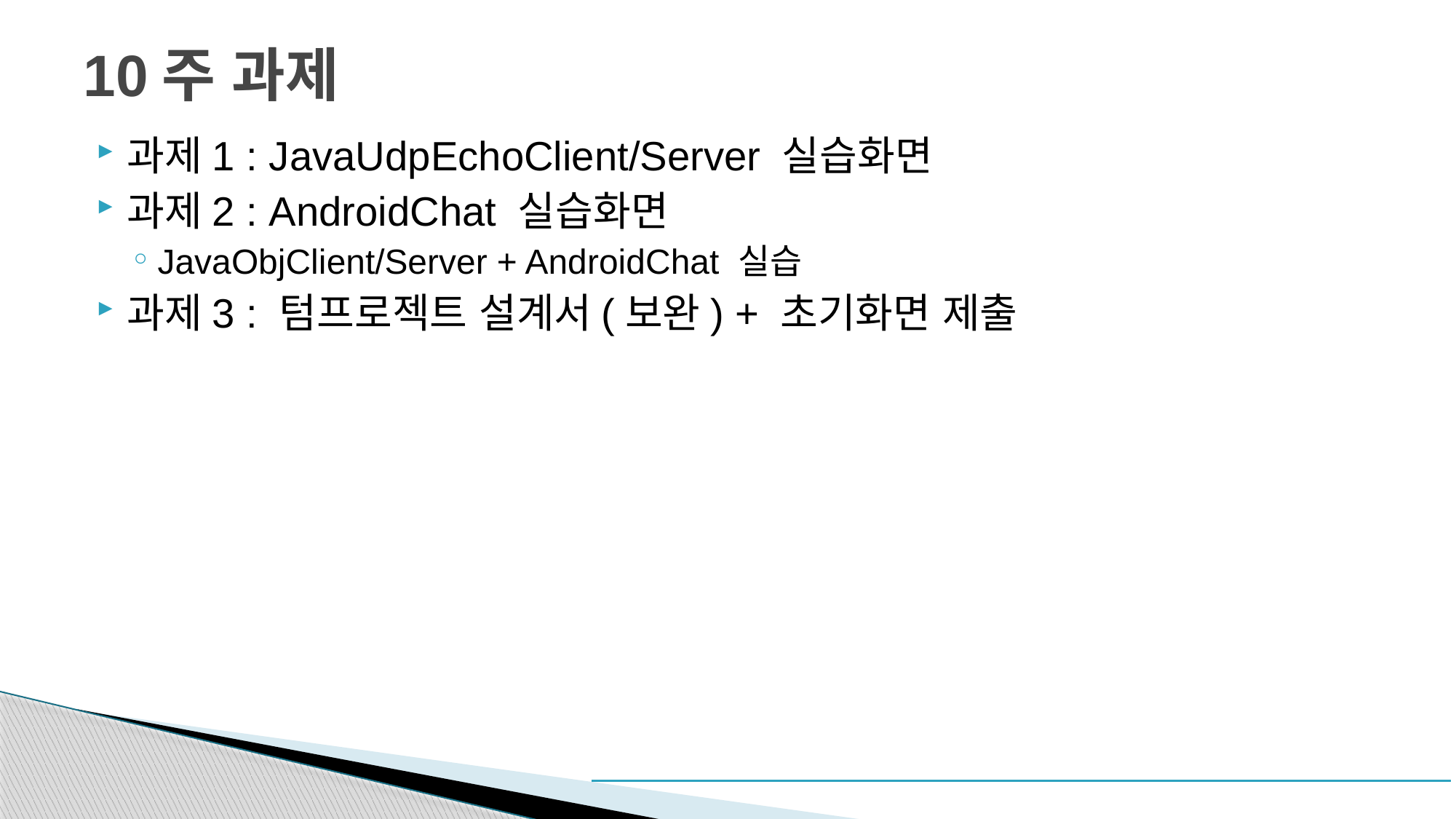

# 10주 과제
과제1 : JavaUdpEchoClient/Server 실습화면
과제2 : AndroidChat 실습화면
JavaObjClient/Server + AndroidChat 실습
과제3 : 텀프로젝트 설계서(보완) + 초기화면 제출